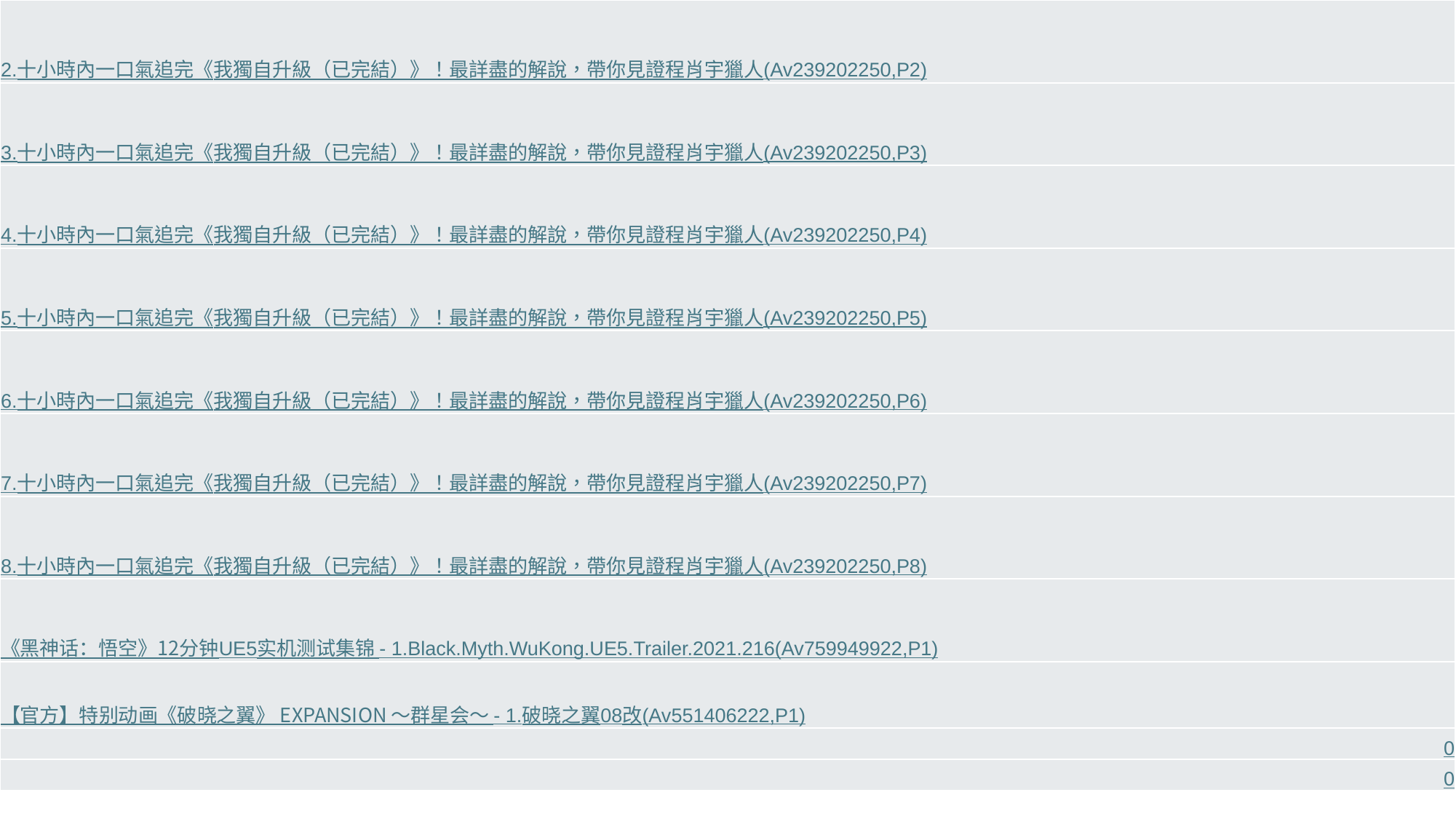

| 2.十小時內一口氣追完《我獨自升級（已完結）》！最詳盡的解說，帶你見證程肖宇獵人(Av239202250,P2) |
| --- |
| 3.十小時內一口氣追完《我獨自升級（已完結）》！最詳盡的解說，帶你見證程肖宇獵人(Av239202250,P3) |
| 4.十小時內一口氣追完《我獨自升級（已完結）》！最詳盡的解說，帶你見證程肖宇獵人(Av239202250,P4) |
| 5.十小時內一口氣追完《我獨自升級（已完結）》！最詳盡的解說，帶你見證程肖宇獵人(Av239202250,P5) |
| 6.十小時內一口氣追完《我獨自升級（已完結）》！最詳盡的解說，帶你見證程肖宇獵人(Av239202250,P6) |
| 7.十小時內一口氣追完《我獨自升級（已完結）》！最詳盡的解說，帶你見證程肖宇獵人(Av239202250,P7) |
| 8.十小時內一口氣追完《我獨自升級（已完結）》！最詳盡的解說，帶你見證程肖宇獵人(Av239202250,P8) |
| 《黑神话：悟空》12分钟UE5实机测试集锦 - 1.Black.Myth.WuKong.UE5.Trailer.2021.216(Av759949922,P1) |
| 【官方】特别动画《破晓之翼》 EXPANSION ～群星会～ - 1.破晓之翼08改(Av551406222,P1) |
| 0 |
| 0 |